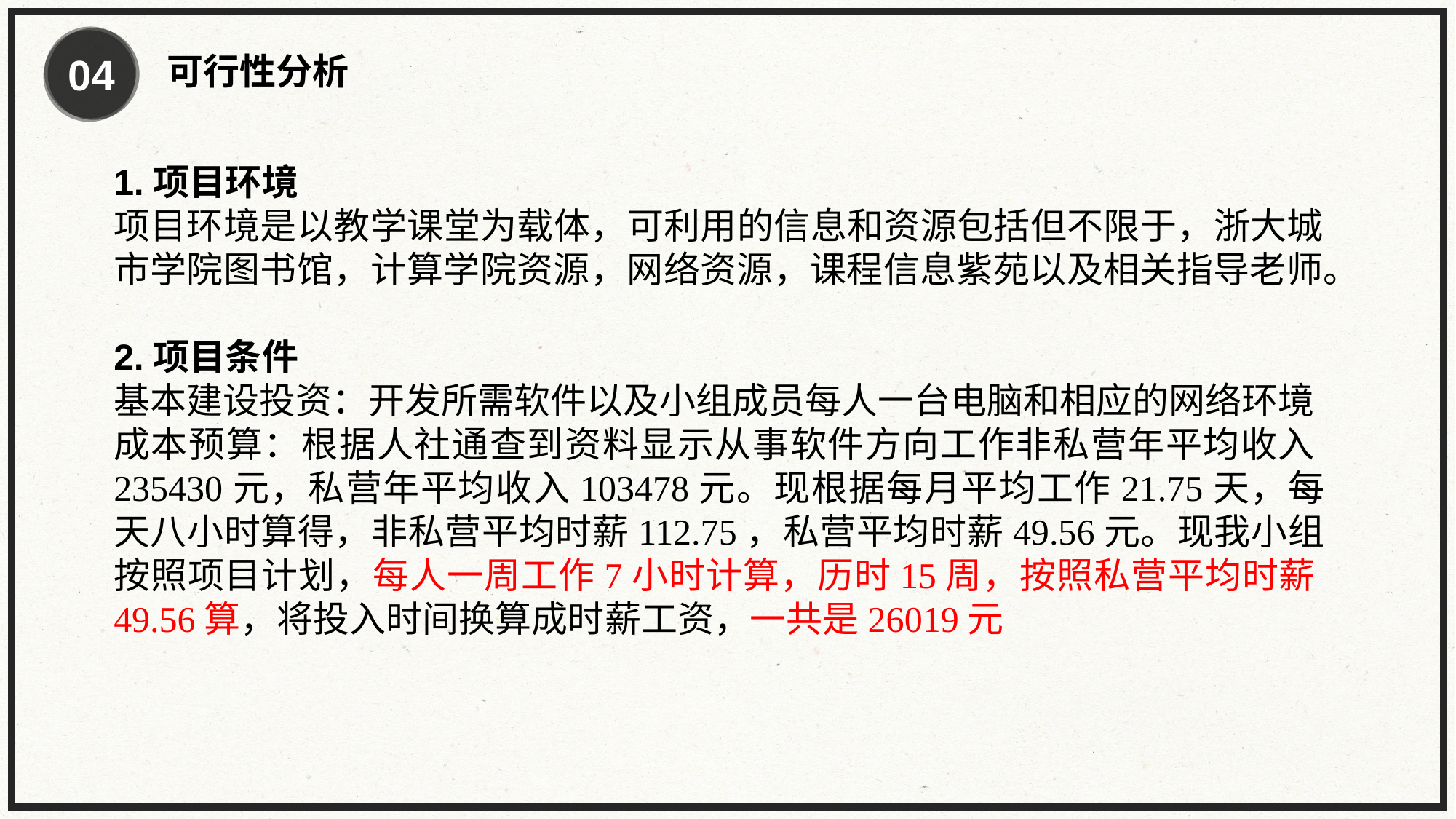

04
可行性分析
1.项目环境
项目环境是以教学课堂为载体，可利用的信息和资源包括但不限于，浙大城市学院图书馆，计算学院资源，网络资源，课程信息紫苑以及相关指导老师。

2.项目条件
基本建设投资：开发所需软件以及小组成员每人一台电脑和相应的网络环境
成本预算：根据人社通查到资料显示从事软件方向工作非私营年平均收入235430元，私营年平均收入103478元。现根据每月平均工作21.75天，每天八小时算得，非私营平均时薪112.75，私营平均时薪49.56元。现我小组按照项目计划，每人一周工作7小时计算，历时15周，按照私营平均时薪49.56算，将投入时间换算成时薪工资，一共是26019元